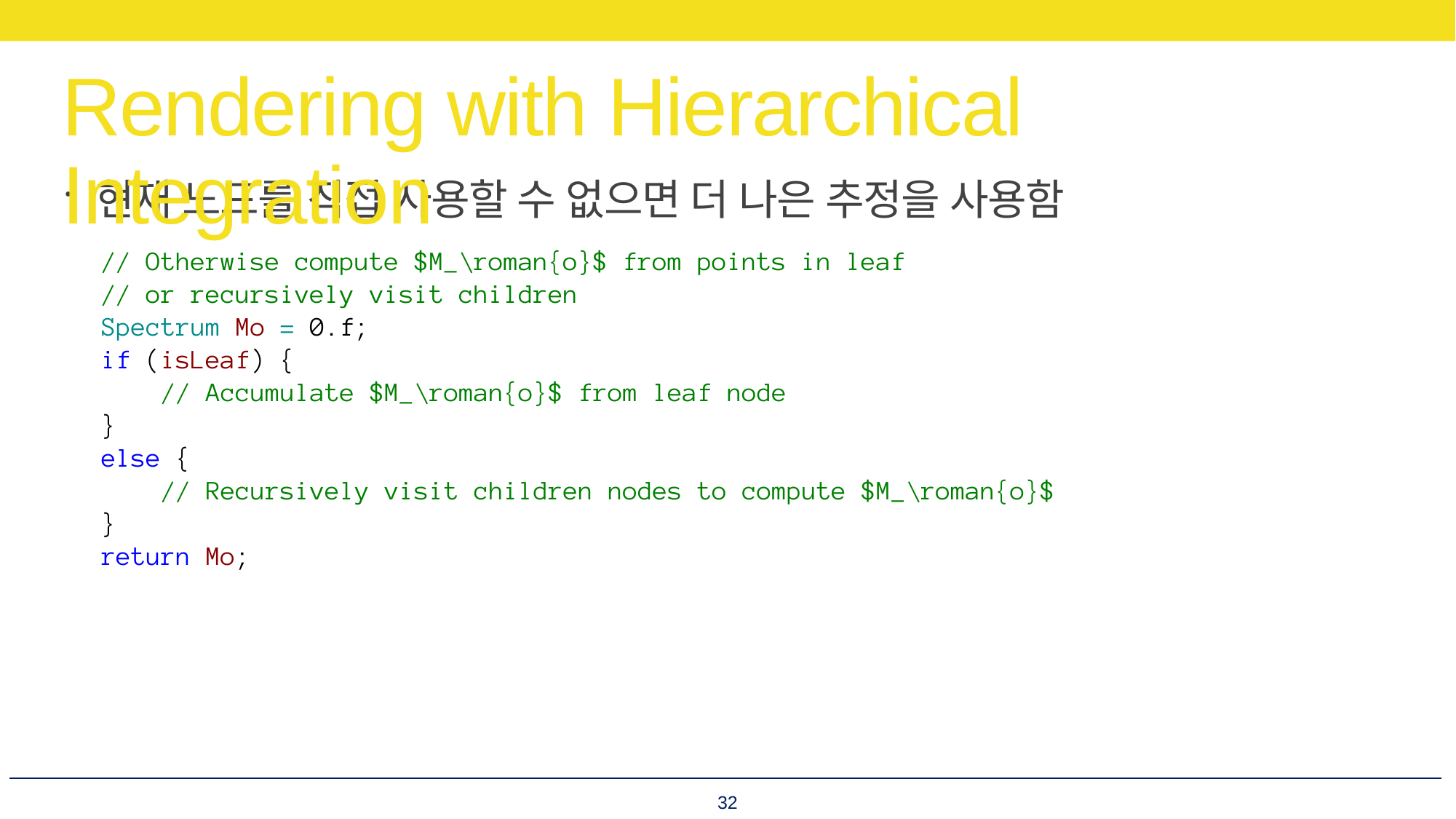

# Rendering with Hierarchical Integration
현재 노드를 직접 사용할 수 없으면 더 나은 추정을 사용함
// Otherwise compute $M_\roman{o}$ from points in leaf
// or recursively visit children
Spectrum Mo = 0.f;
if (isLeaf) {
    // Accumulate $M_\roman{o}$ from leaf node
}
else {
    // Recursively visit children nodes to compute $M_\roman{o}$
}
return Mo;
32